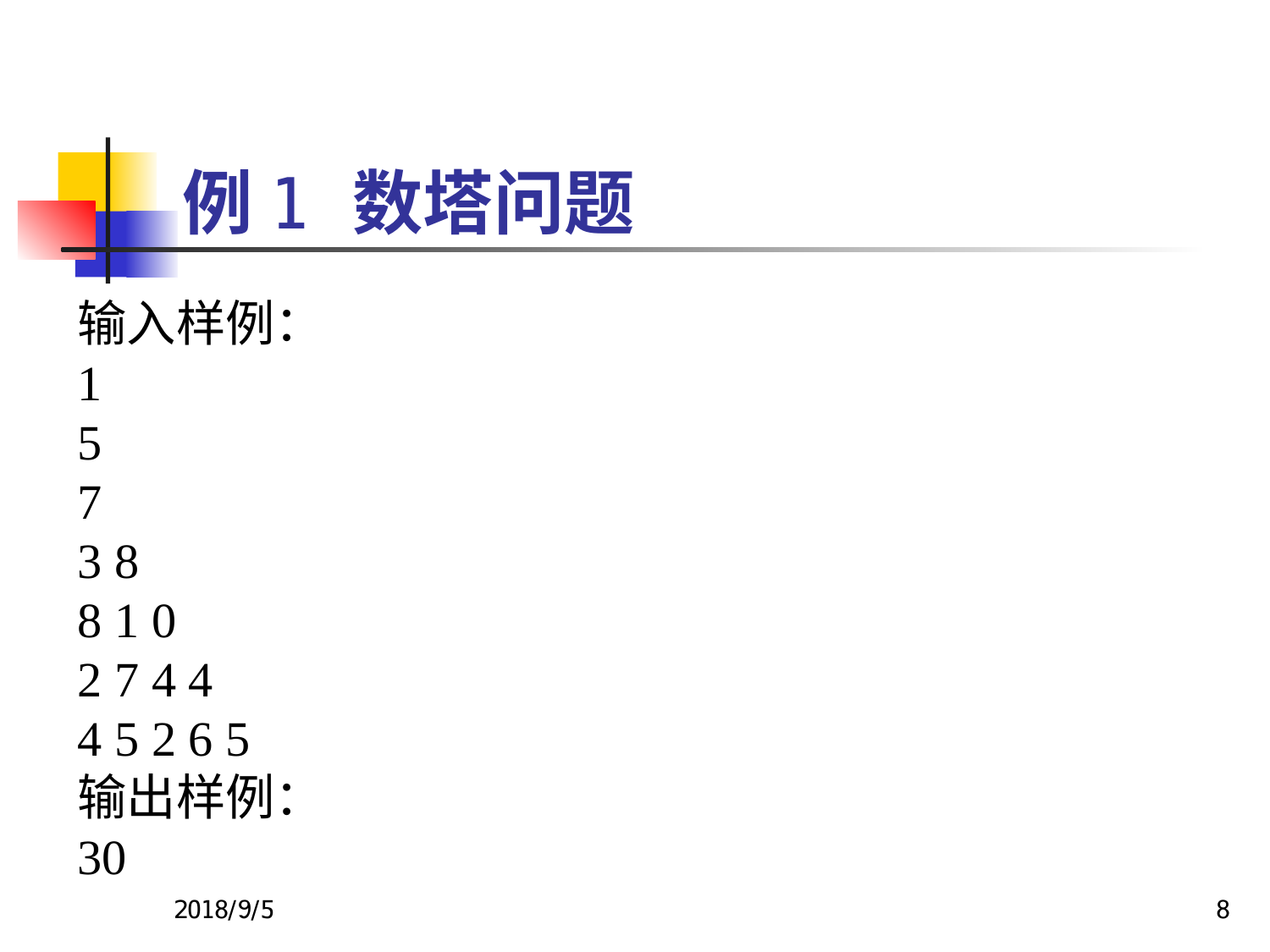

例1 数塔问题

输入样例：
1
5
7
3 8
8 1 0
2 7 4 4
4 5 2 6 5
输出样例：
30
2018/9/5
8